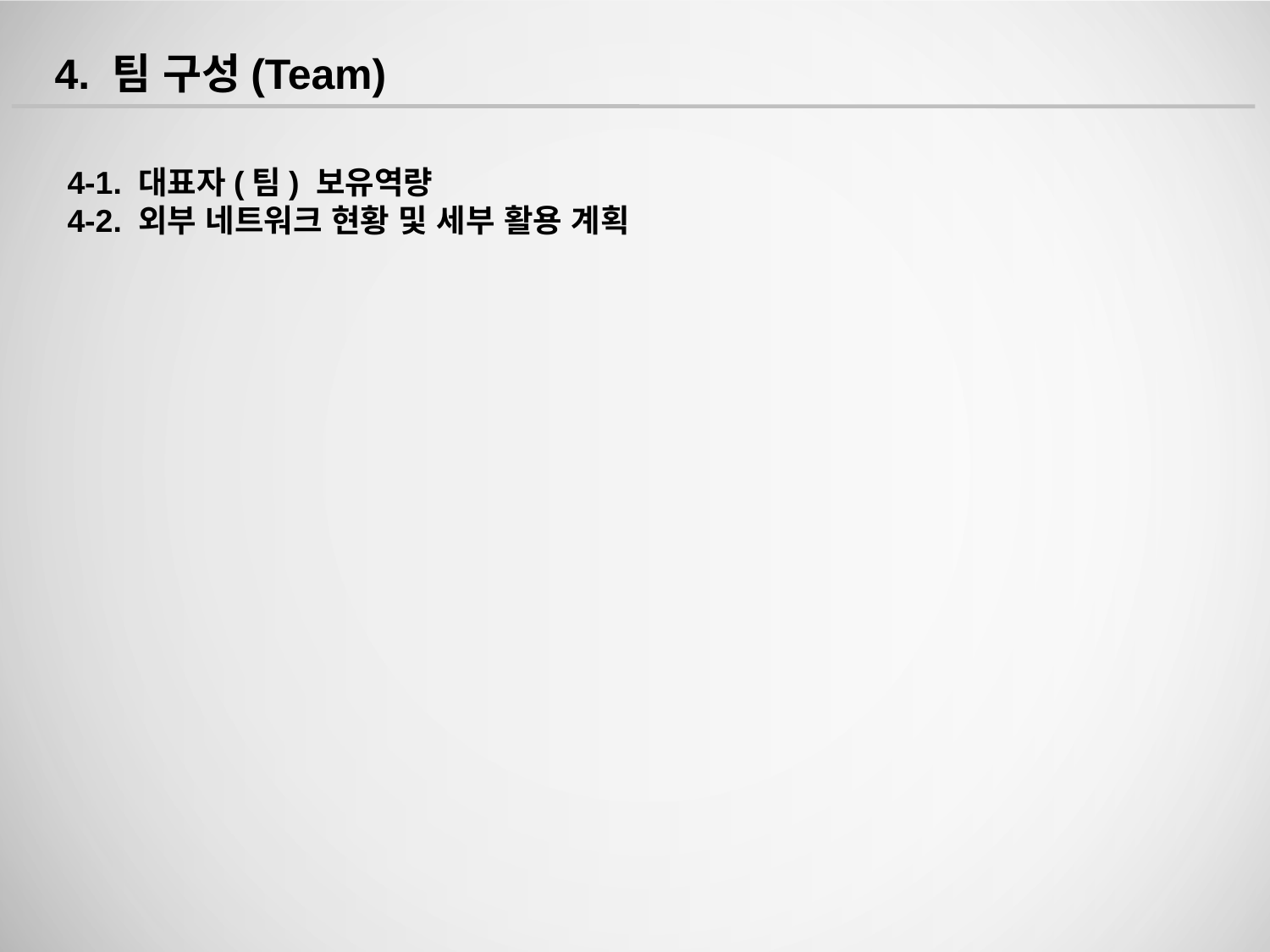

4. 팀 구성(Team)
4-1. 대표자(팀) 보유역량
4-2. 외부 네트워크 현황 및 세부 활용 계획